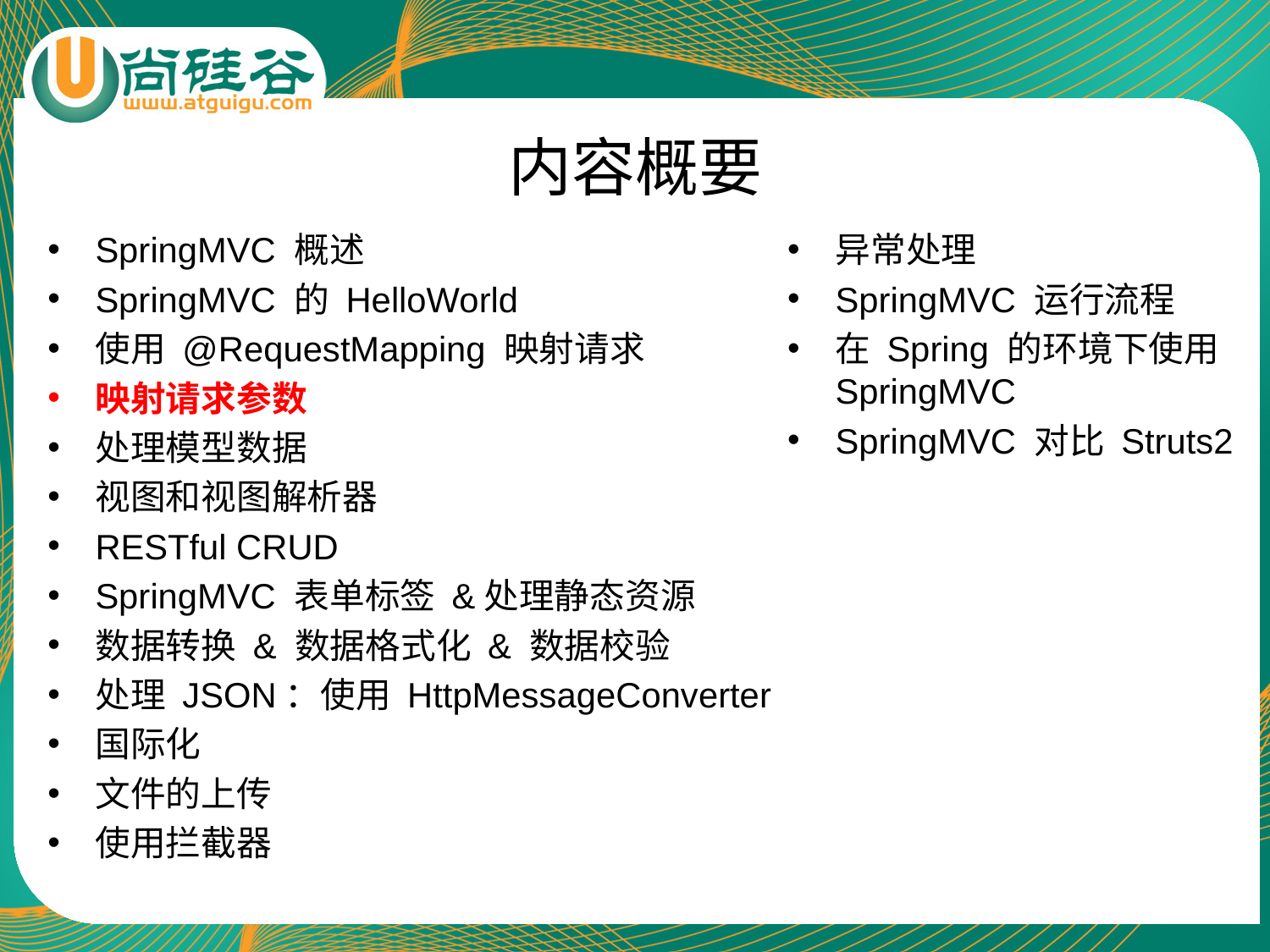

# 内容概要
SpringMVC 概述
SpringMVC 的 HelloWorld
使用 @RequestMapping 映射请求
映射请求参数
处理模型数据
视图和视图解析器
RESTful CRUD
SpringMVC 表单标签 &处理静态资源
数据转换 & 数据格式化 & 数据校验
处理 JSON：使用 HttpMessageConverter
国际化
文件的上传
使用拦截器
异常处理
SpringMVC 运行流程
在 Spring 的环境下使用 SpringMVC
SpringMVC 对比 Struts2